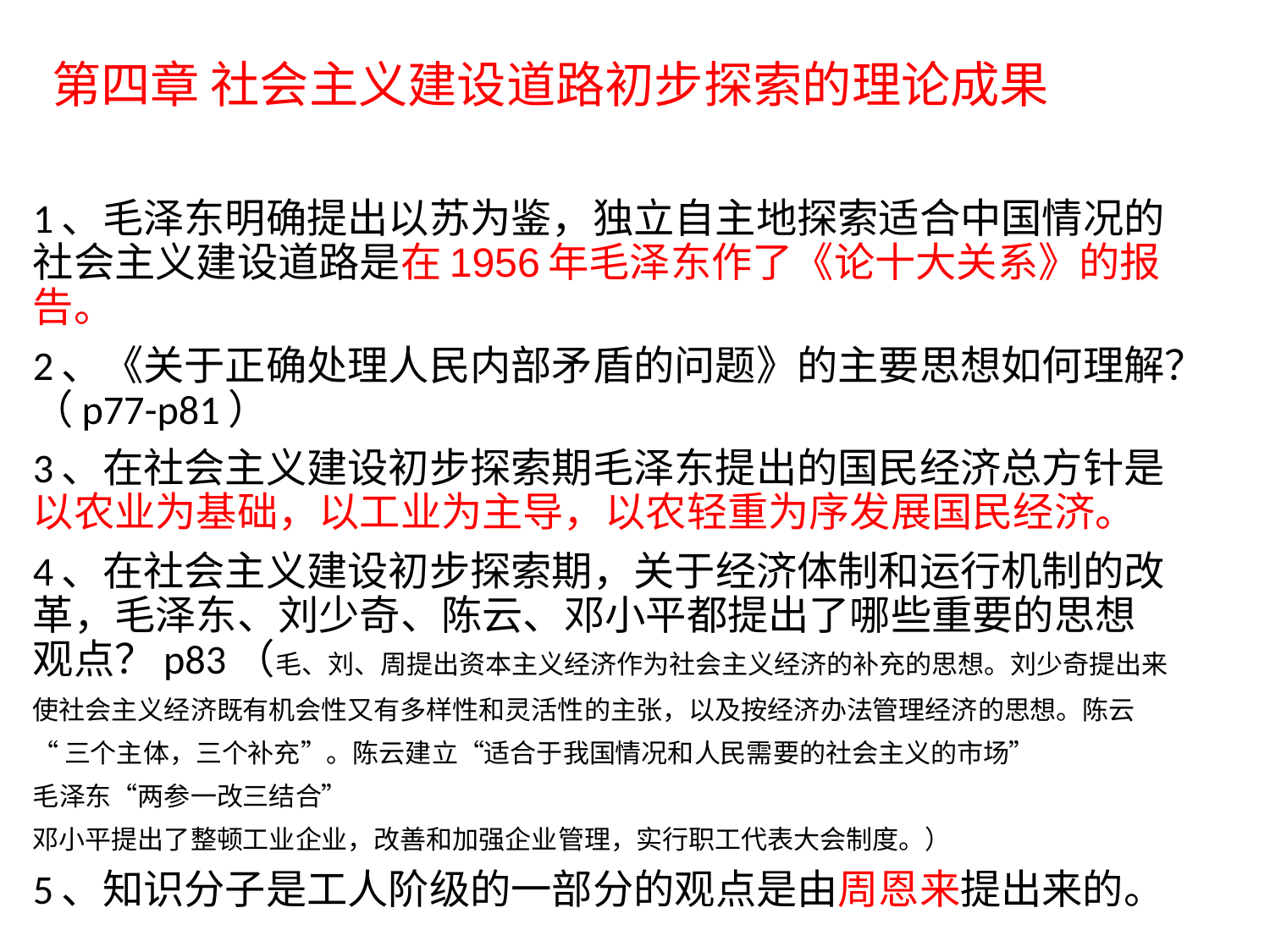

# 第四章 社会主义建设道路初步探索的理论成果
1、毛泽东明确提出以苏为鉴，独立自主地探索适合中国情况的社会主义建设道路是在1956年毛泽东作了《论十大关系》的报告。
2、《关于正确处理人民内部矛盾的问题》的主要思想如何理解？（p77-p81）
3、在社会主义建设初步探索期毛泽东提出的国民经济总方针是以农业为基础，以工业为主导，以农轻重为序发展国民经济。
4、在社会主义建设初步探索期，关于经济体制和运行机制的改革，毛泽东、刘少奇、陈云、邓小平都提出了哪些重要的思想观点？p83（毛、刘、周提出资本主义经济作为社会主义经济的补充的思想。刘少奇提出来
使社会主义经济既有机会性又有多样性和灵活性的主张，以及按经济办法管理经济的思想。陈云
“三个主体，三个补充”。陈云建立“适合于我国情况和人民需要的社会主义的市场”
毛泽东“两参一改三结合”
邓小平提出了整顿工业企业，改善和加强企业管理，实行职工代表大会制度。）
5、知识分子是工人阶级的一部分的观点是由周恩来提出来的。